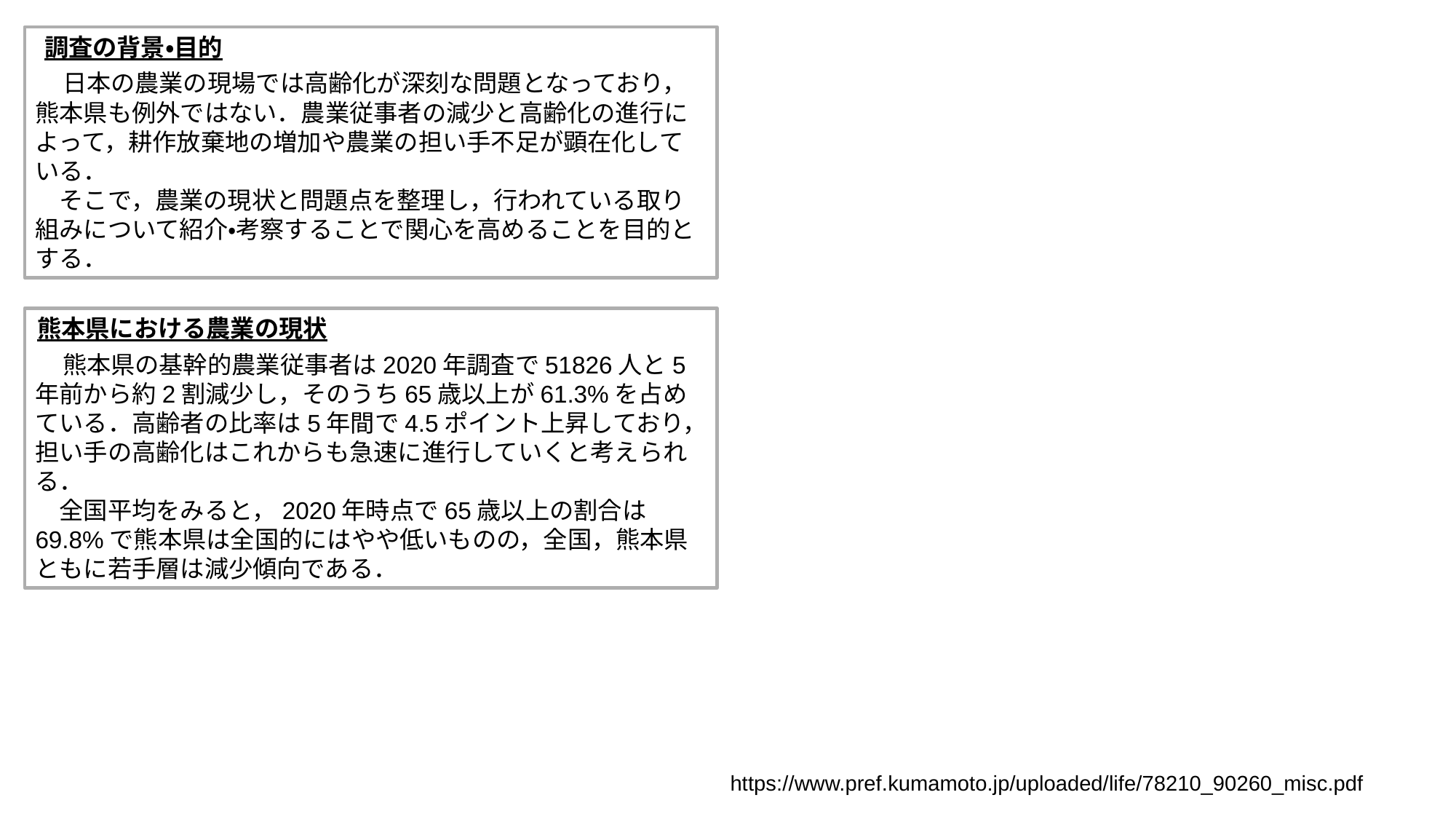

日本の農業の現場では高齢化が深刻な問題となっており，熊本県も例外ではない．農業従事者の減少と高齢化の進行によって，耕作放棄地の増加や農業の担い手不足が顕在化している．
　そこで，農業の現状と問題点を整理し，行われている取り組みについて紹介・考察することで関心を高めることを目的とする．
調査の背景・目的

　熊本県の基幹的農業従事者は2020年調査で51826人と5年前から約2割減少し，そのうち65歳以上が61.3%を占めている．高齢者の比率は5年間で4.5ポイント上昇しており，担い手の高齢化はこれからも急速に進行していくと考えられる．
　全国平均をみると，2020年時点で65歳以上の割合は69.8%で熊本県は全国的にはやや低いものの，全国，熊本県ともに若手層は減少傾向である．
熊本県における農業の現状
https://www.pref.kumamoto.jp/uploaded/life/78210_90260_misc.pdf